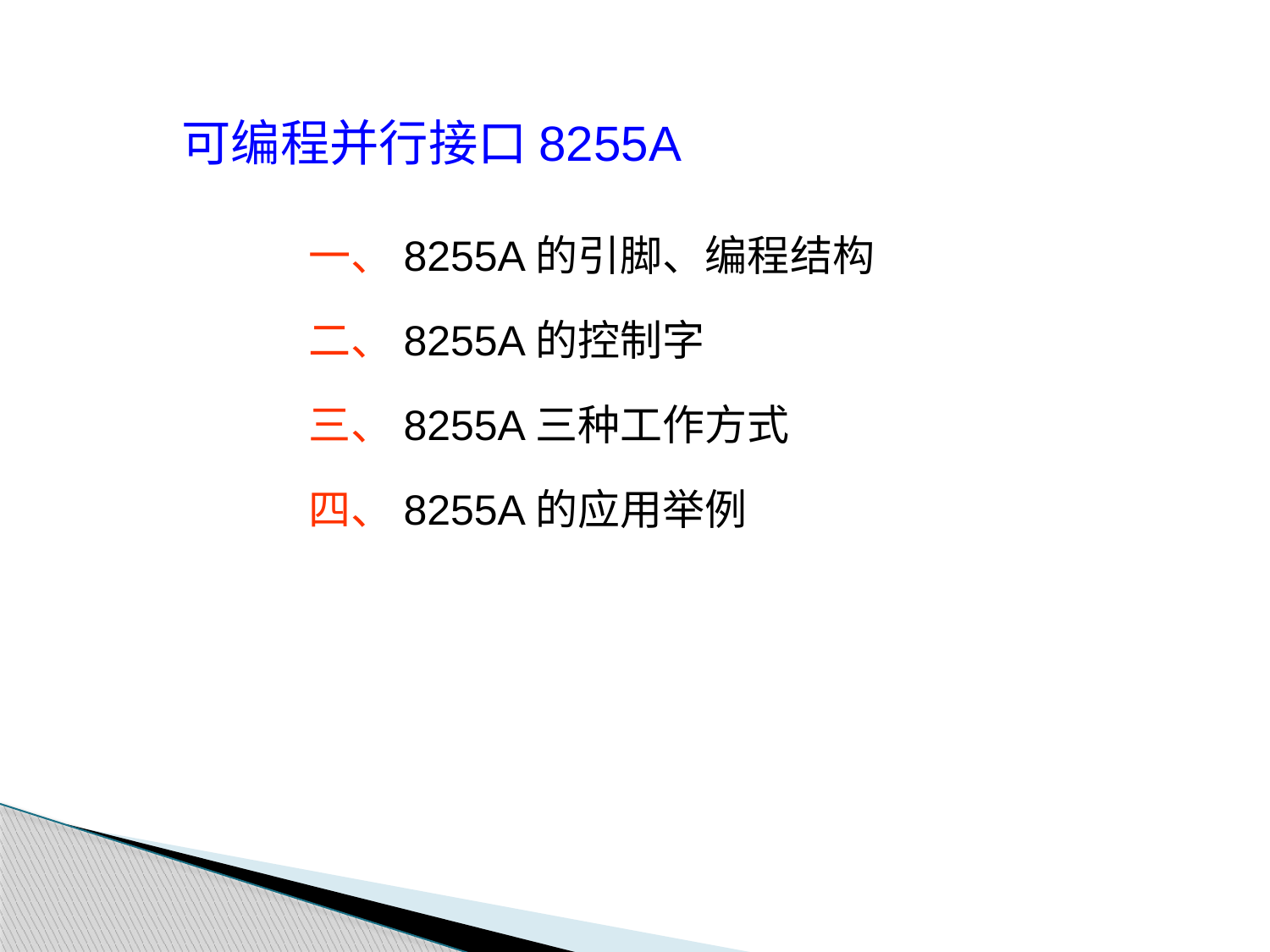

可编程并行接口8255A
一、8255A的引脚、编程结构
二、8255A的控制字
三、8255A三种工作方式
四、8255A的应用举例